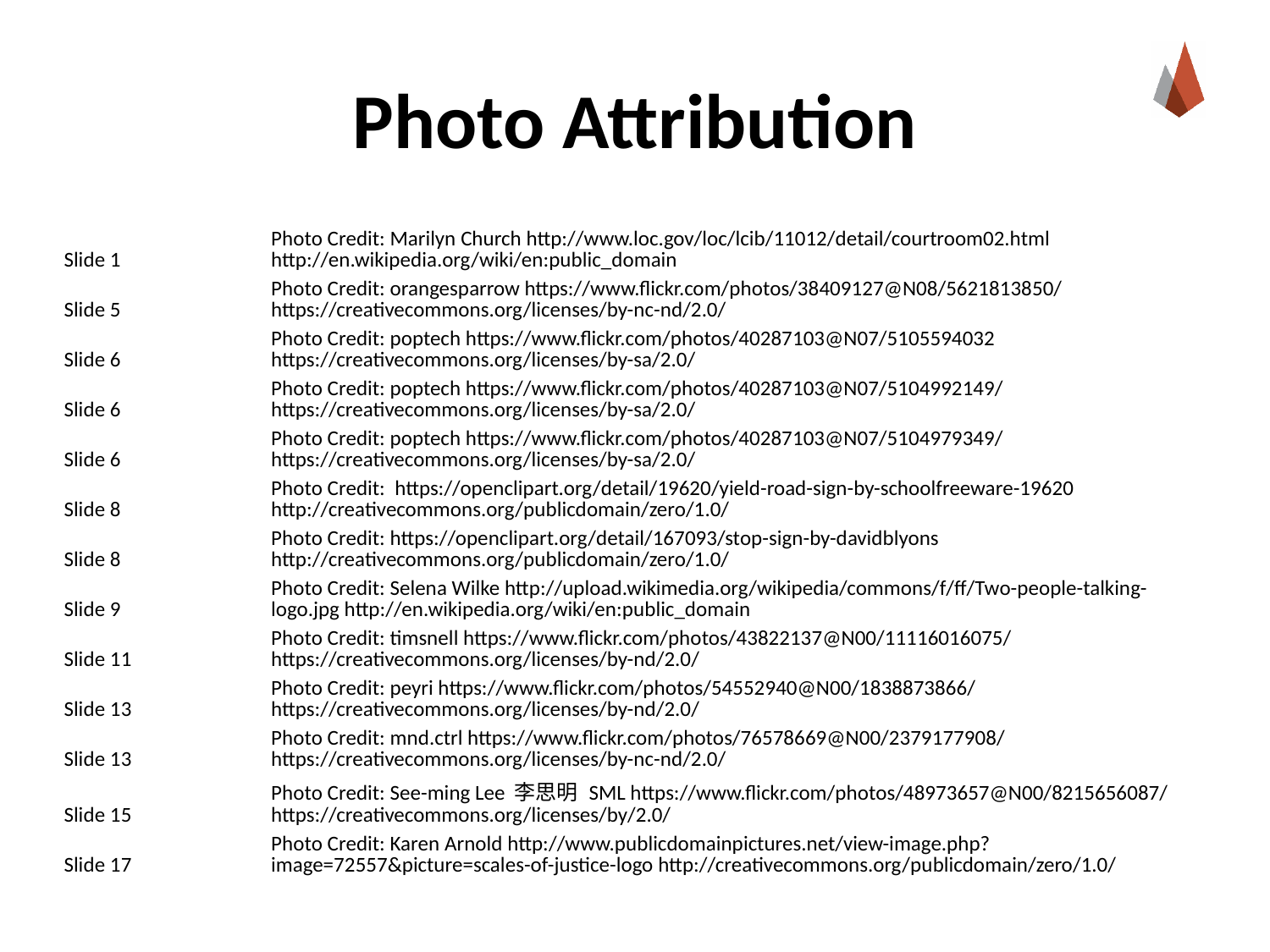

# Photo Attribution
| Slide 1 | Photo Credit: Marilyn Church http://www.loc.gov/loc/lcib/11012/detail/courtroom02.html http://en.wikipedia.org/wiki/en:public\_domain |
| --- | --- |
| Slide 5 | Photo Credit: orangesparrow https://www.flickr.com/photos/38409127@N08/5621813850/ https://creativecommons.org/licenses/by-nc-nd/2.0/ |
| Slide 6 | Photo Credit: poptech https://www.flickr.com/photos/40287103@N07/5105594032 https://creativecommons.org/licenses/by-sa/2.0/ |
| Slide 6 | Photo Credit: poptech https://www.flickr.com/photos/40287103@N07/5104992149/ https://creativecommons.org/licenses/by-sa/2.0/ |
| Slide 6 | Photo Credit: poptech https://www.flickr.com/photos/40287103@N07/5104979349/ https://creativecommons.org/licenses/by-sa/2.0/ |
| Slide 8 | Photo Credit: https://openclipart.org/detail/19620/yield-road-sign-by-schoolfreeware-19620 http://creativecommons.org/publicdomain/zero/1.0/ |
| Slide 8 | Photo Credit: https://openclipart.org/detail/167093/stop-sign-by-davidblyons http://creativecommons.org/publicdomain/zero/1.0/ |
| Slide 9 | Photo Credit: Selena Wilke http://upload.wikimedia.org/wikipedia/commons/f/ff/Two-people-talking-logo.jpg http://en.wikipedia.org/wiki/en:public\_domain |
| Slide 11 | Photo Credit: timsnell https://www.flickr.com/photos/43822137@N00/11116016075/ https://creativecommons.org/licenses/by-nd/2.0/ |
| Slide 13 | Photo Credit: peyri https://www.flickr.com/photos/54552940@N00/1838873866/ https://creativecommons.org/licenses/by-nd/2.0/ |
| Slide 13 | Photo Credit: mnd.ctrl https://www.flickr.com/photos/76578669@N00/2379177908/ https://creativecommons.org/licenses/by-nc-nd/2.0/ |
| Slide 15 | Photo Credit: See-ming Lee 李思明 SML https://www.flickr.com/photos/48973657@N00/8215656087/ https://creativecommons.org/licenses/by/2.0/ |
| Slide 17 | Photo Credit: Karen Arnold http://www.publicdomainpictures.net/view-image.php?image=72557&picture=scales-of-justice-logo http://creativecommons.org/publicdomain/zero/1.0/ |